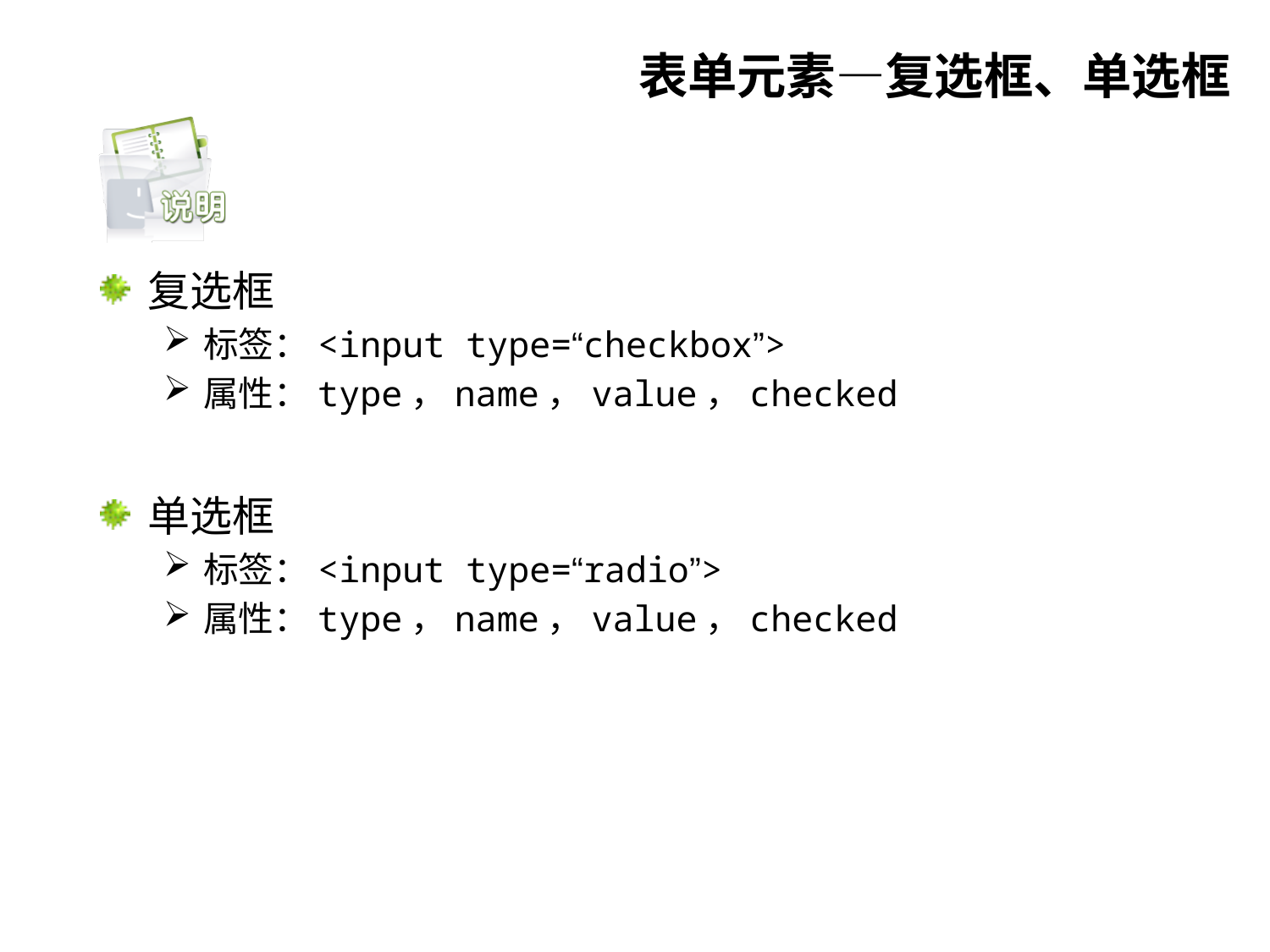

# 表单元素—复选框、单选框
复选框
标签：<input type=“checkbox”>
属性：type，name，value，checked

单选框
标签：<input type=“radio”>
属性：type，name，value，checked